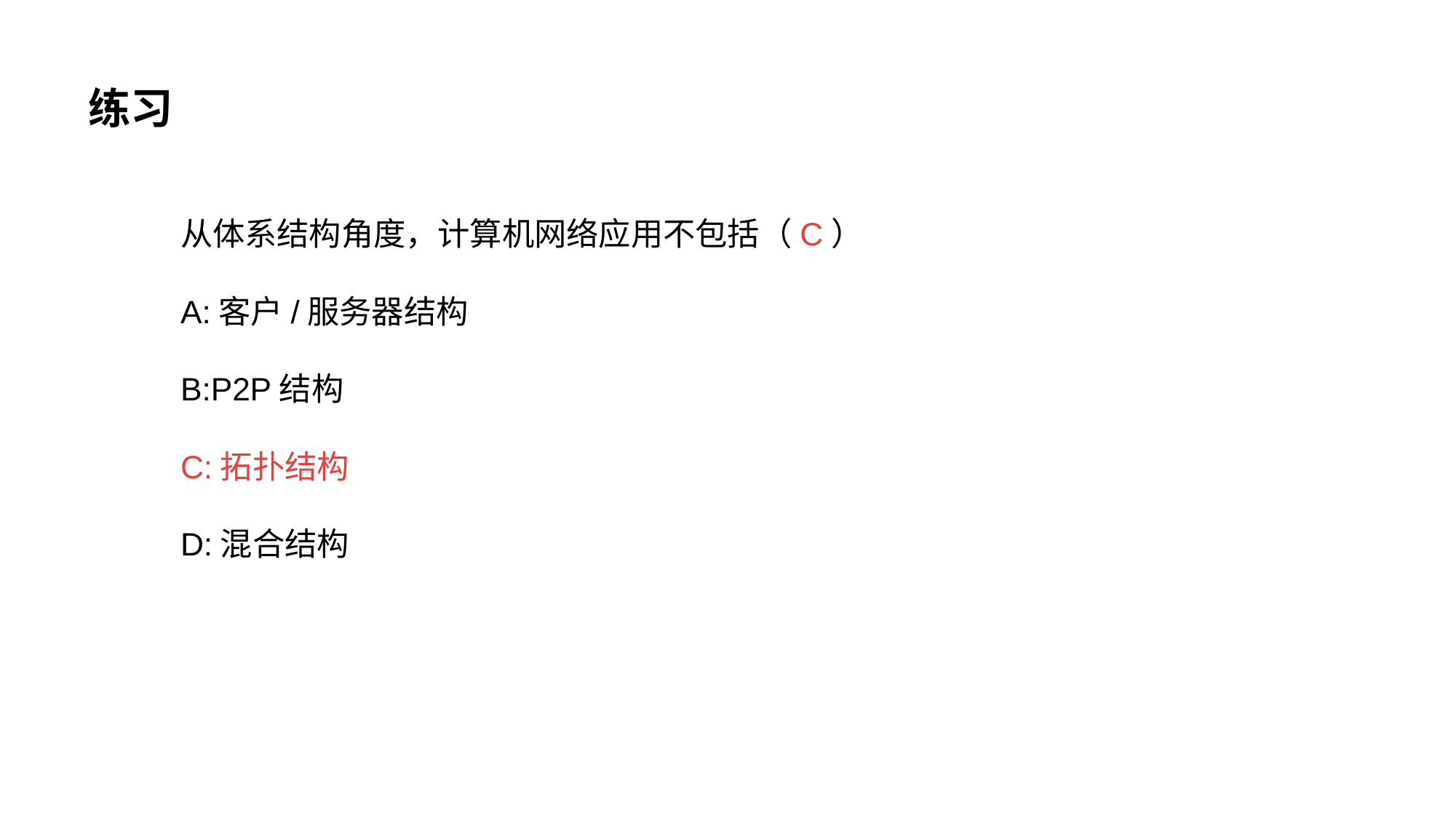

# 练习
从体系结构角度，计算机网络应用不包括（C）

A:客户/服务器结构

B:P2P结构

C:拓扑结构

D:混合结构